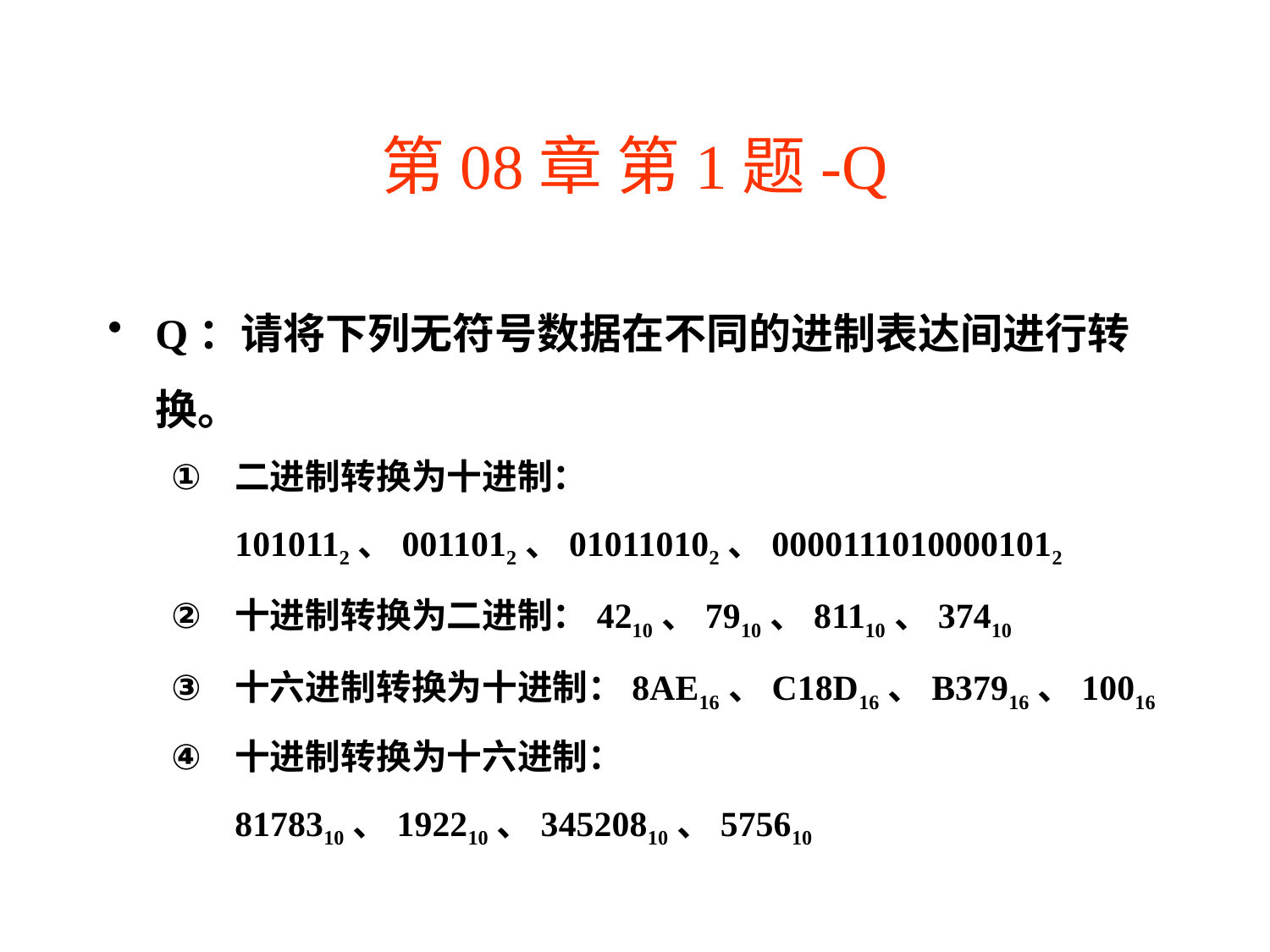

# 第08章 第1题-Q
Q：请将下列无符号数据在不同的进制表达间进行转换。
二进制转换为十进制：1010112、0011012、010110102、00001110100001012
十进制转换为二进制：4210、7910、81110、37410
十六进制转换为十进制：8AE16、C18D16、B37916、10016
十进制转换为十六进制：8178310、192210、34520810、575610